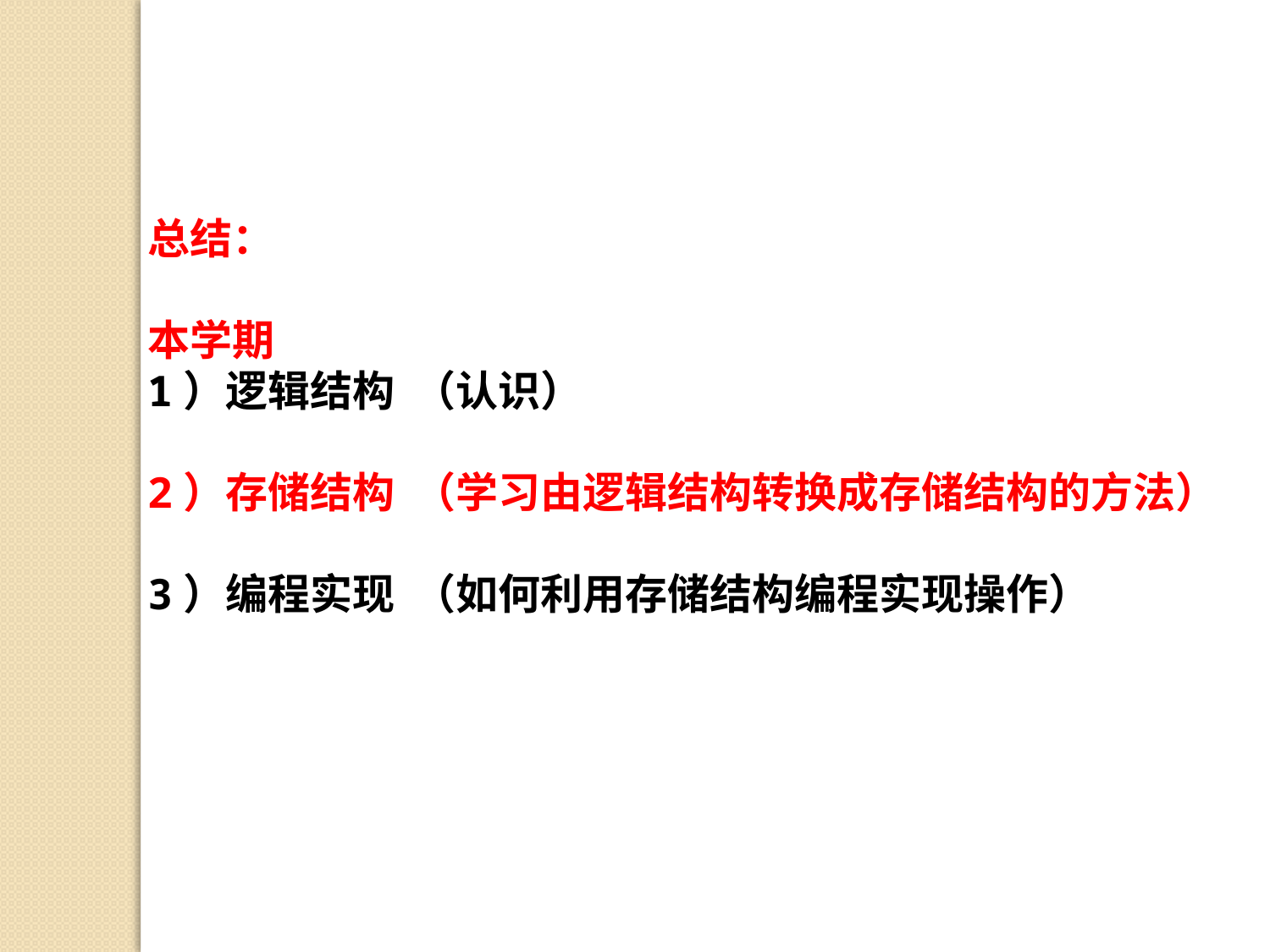

总结：

本学期
1）逻辑结构  （认识）

2）存储结构  （学习由逻辑结构转换成存储结构的方法）

3）编程实现  （如何利用存储结构编程实现操作）